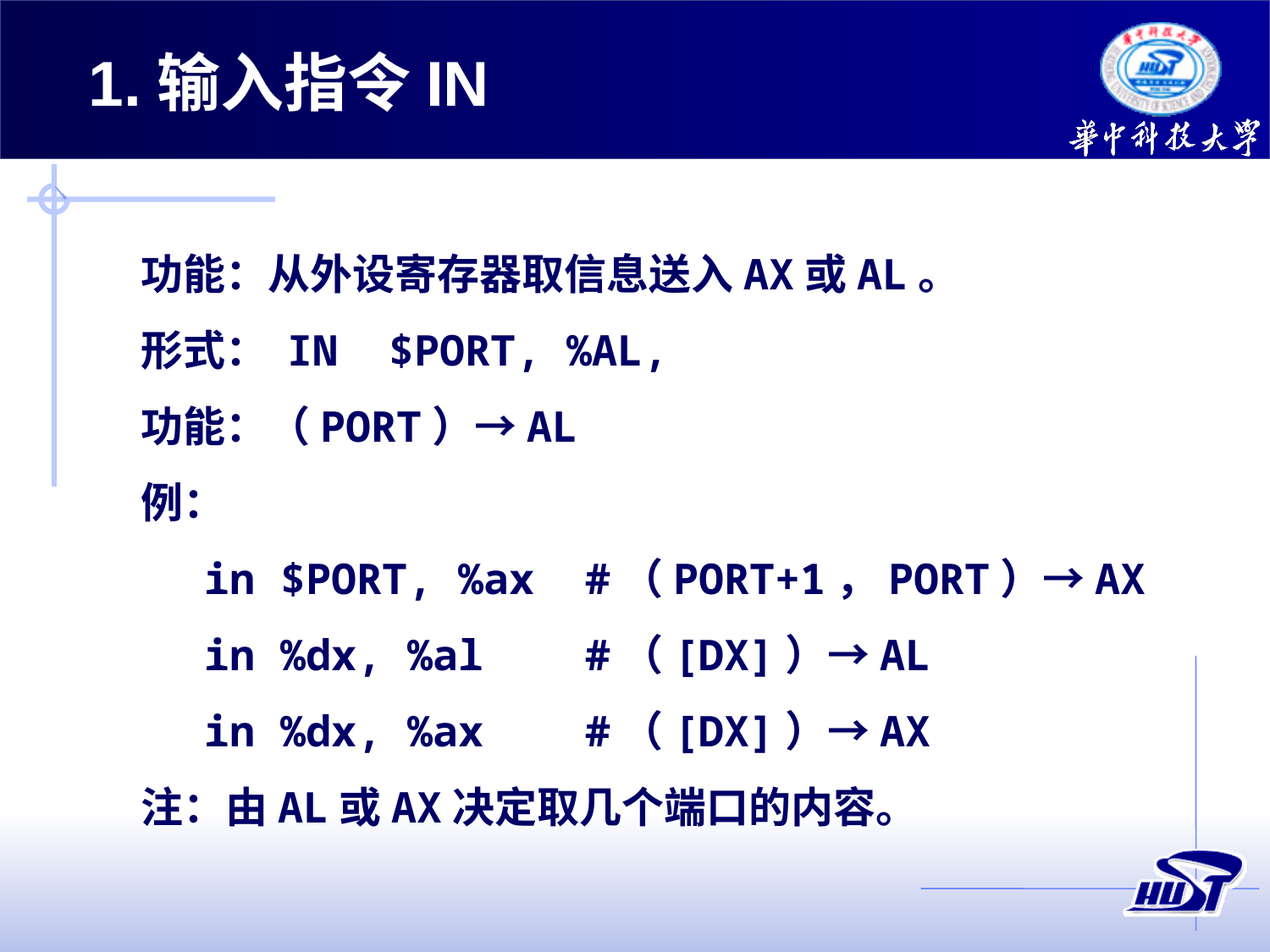

1.输入指令IN
功能：从外设寄存器取信息送入AX或AL。
形式： IN  $PORT, %AL,
功能：（PORT）→AL
例：
in $PORT, %ax  #（PORT+1，PORT）→AX
in %dx, %al    #（[DX]）→AL
in %dx, %ax    #（[DX]）→AX
注：由AL或AX决定取几个端口的内容。